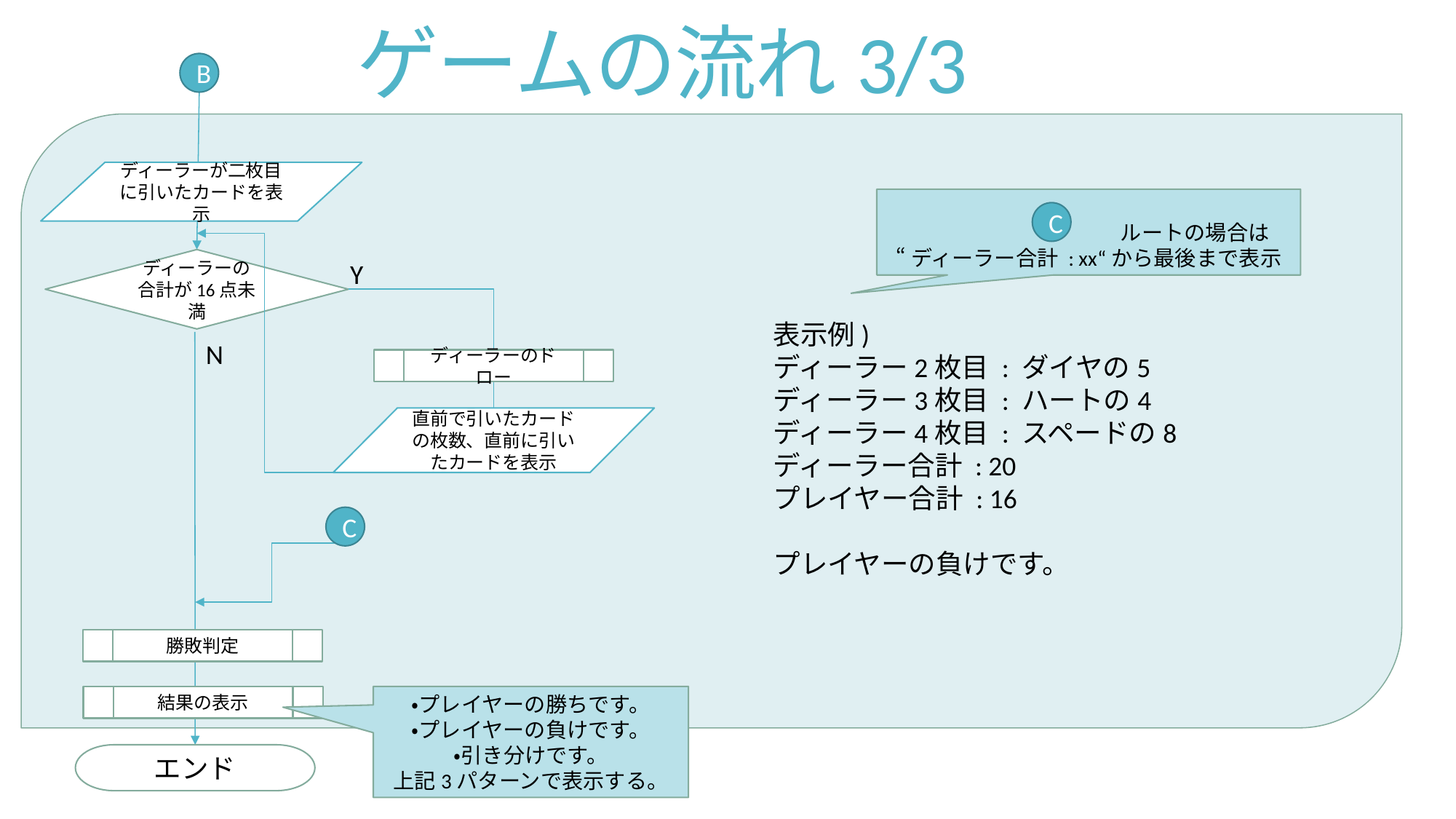

ゲームの流れ3/3
B

ディーラーが二枚目に引いたカードを表示
N

　　　　　　　　　　ルートの場合は
“ディーラー合計 : xx“から最後まで表示
C
ディーラーの
合計が16点未満
Y
表示例)
ディーラー2枚目 : ダイヤの5
ディーラー3枚目 : ハートの4
ディーラー4枚目 : スペードの8
ディーラー合計 : 20
プレイヤー合計 : 16

プレイヤーの負けです。

N
ディーラーのドロー
直前で引いたカードの枚数、直前に引いたカードを表示
C
勝敗判定
結果の表示
・プレイヤーの勝ちです。
・プレイヤーの負けです。
・引き分けです。
上記3パターンで表示する。
エンド